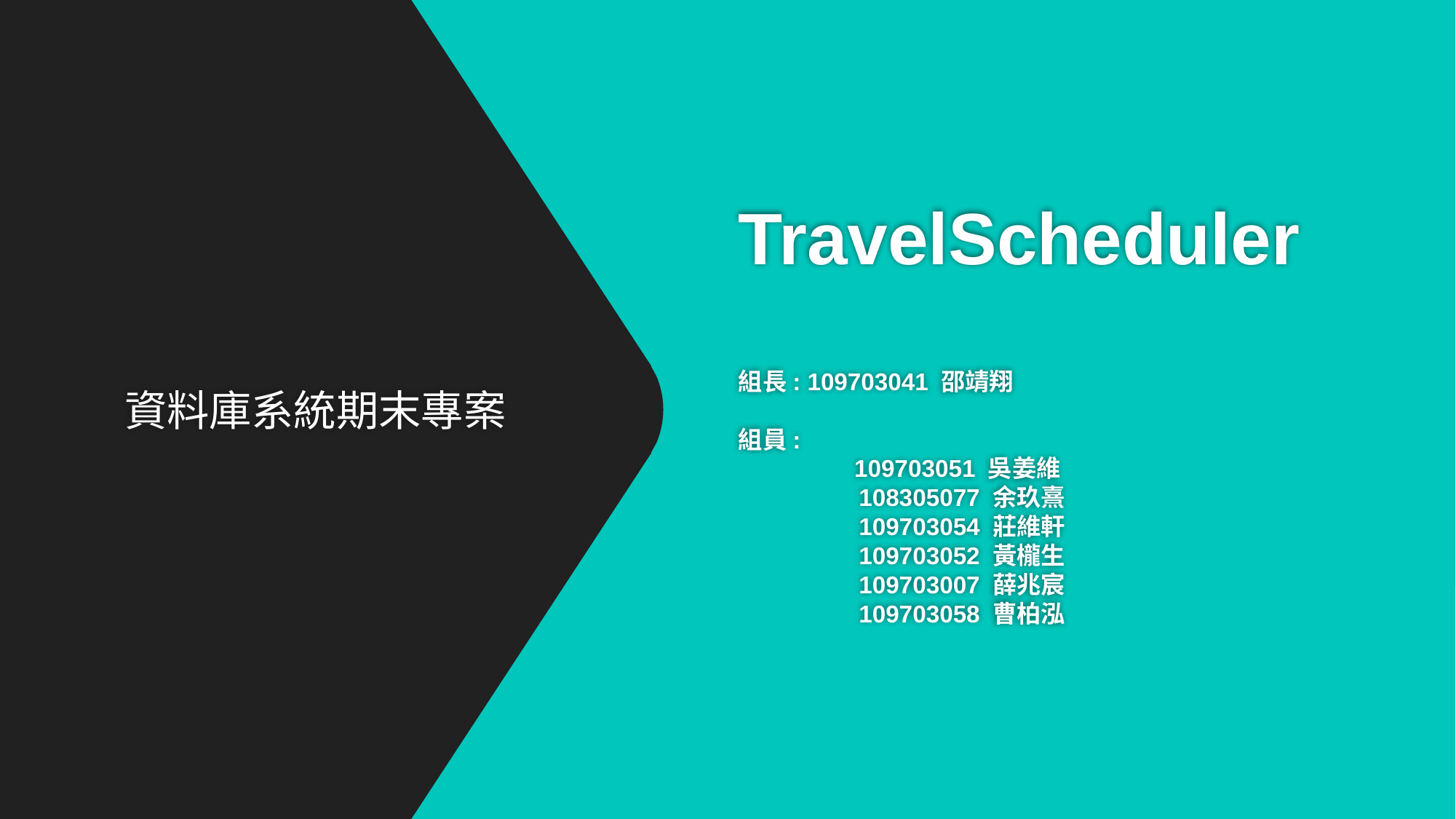

# TravelScheduler 組長: 109703041 邵靖翔 組員: 109703051 吳姜維 108305077 余玖熹 109703054 莊維軒 109703052 黃櫳生 109703007 薛兆宸 109703058 曹柏泓
資料庫系統期末專案